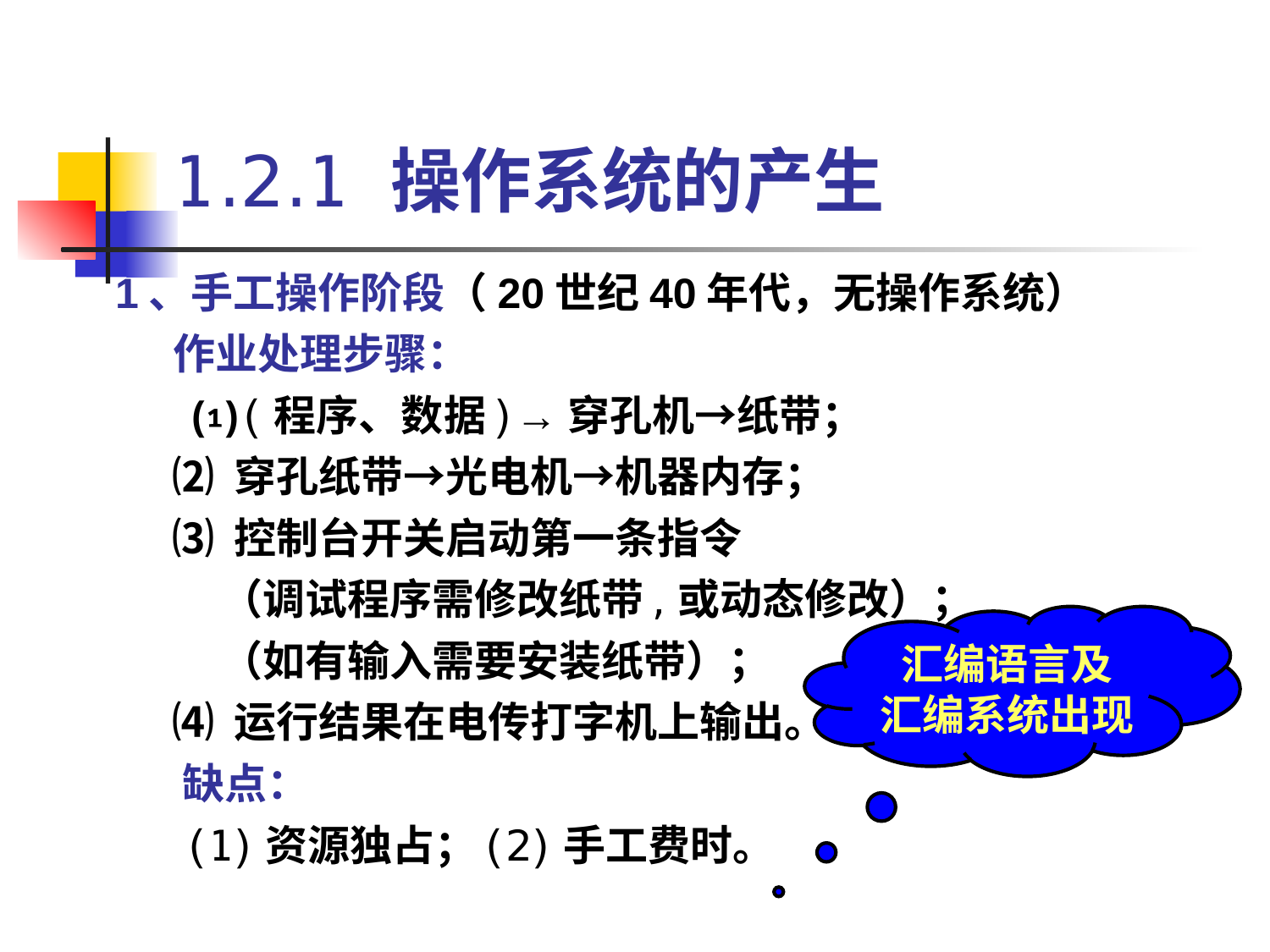

1.2.1 操作系统的产生
1、手工操作阶段（20世纪40年代，无操作系统）
     作业处理步骤：
      ⑴ (程序、数据)→穿孔机→纸带；
      ⑵ 穿孔纸带→光电机→机器内存；
      ⑶ 控制台开关启动第一条指令
          （调试程序需修改纸带,或动态修改）；
          （如有输入需要安装纸带）；
      ⑷ 运行结果在电传打字机上输出。
      缺点：
      (1)资源独占；(2)手工费时。
汇编语言及 汇编系统出现